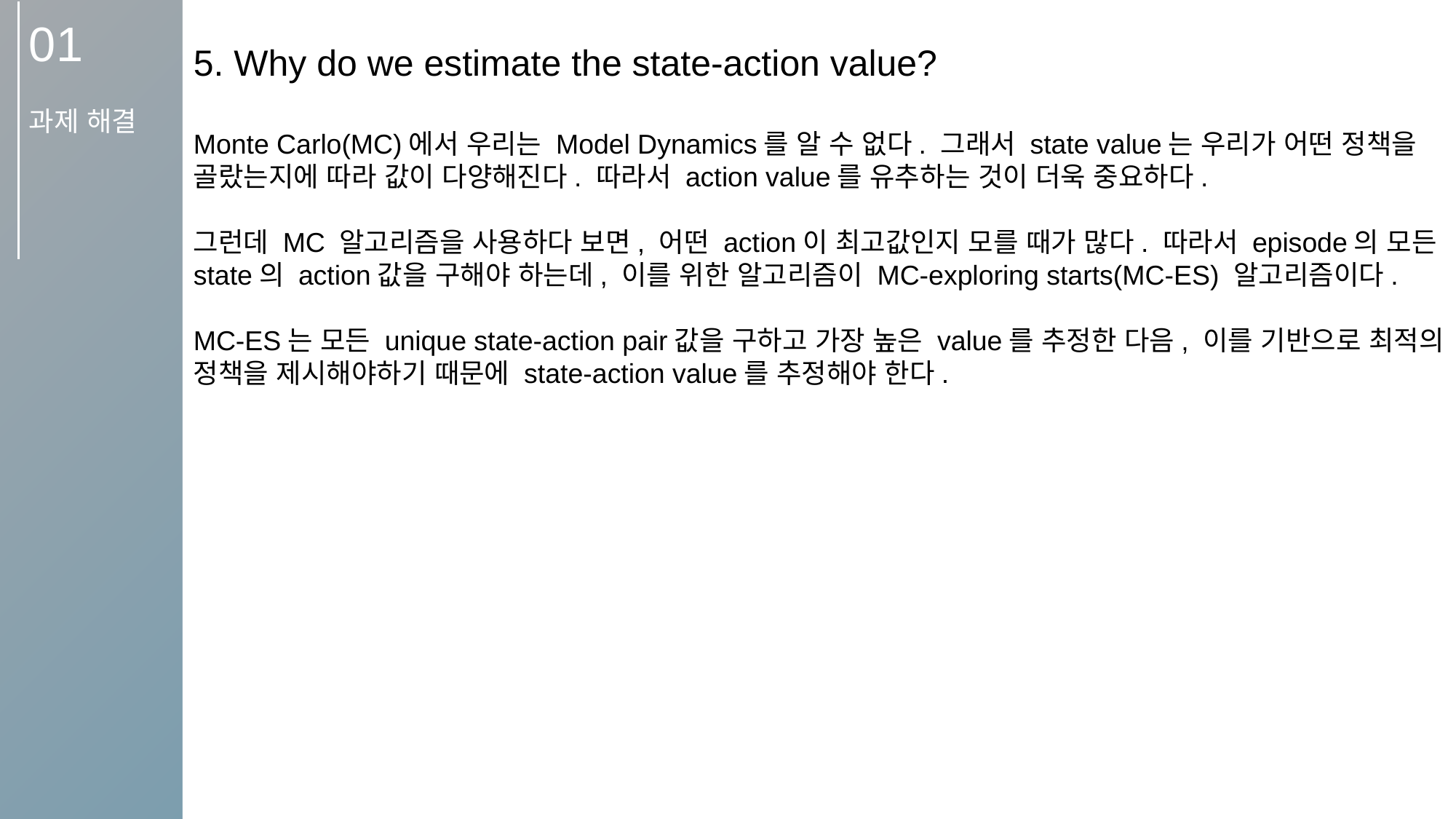

01

과제 해결

5. Why do we estimate the state-action value?

Monte Carlo(MC)에서 우리는 Model Dynamics를 알 수 없다. 그래서 state value는 우리가 어떤 정책을 골랐는지에 따라 값이 다양해진다. 따라서 action value를 유추하는 것이 더욱 중요하다.

그런데 MC 알고리즘을 사용하다 보면, 어떤 action이 최고값인지 모를 때가 많다. 따라서 episode의 모든 state의 action값을 구해야 하는데, 이를 위한 알고리즘이 MC-exploring starts(MC-ES) 알고리즘이다.

MC-ES는 모든 unique state-action pair값을 구하고 가장 높은 value를 추정한 다음, 이를 기반으로 최적의 정책을 제시해야하기 때문에 state-action value를 추정해야 한다.